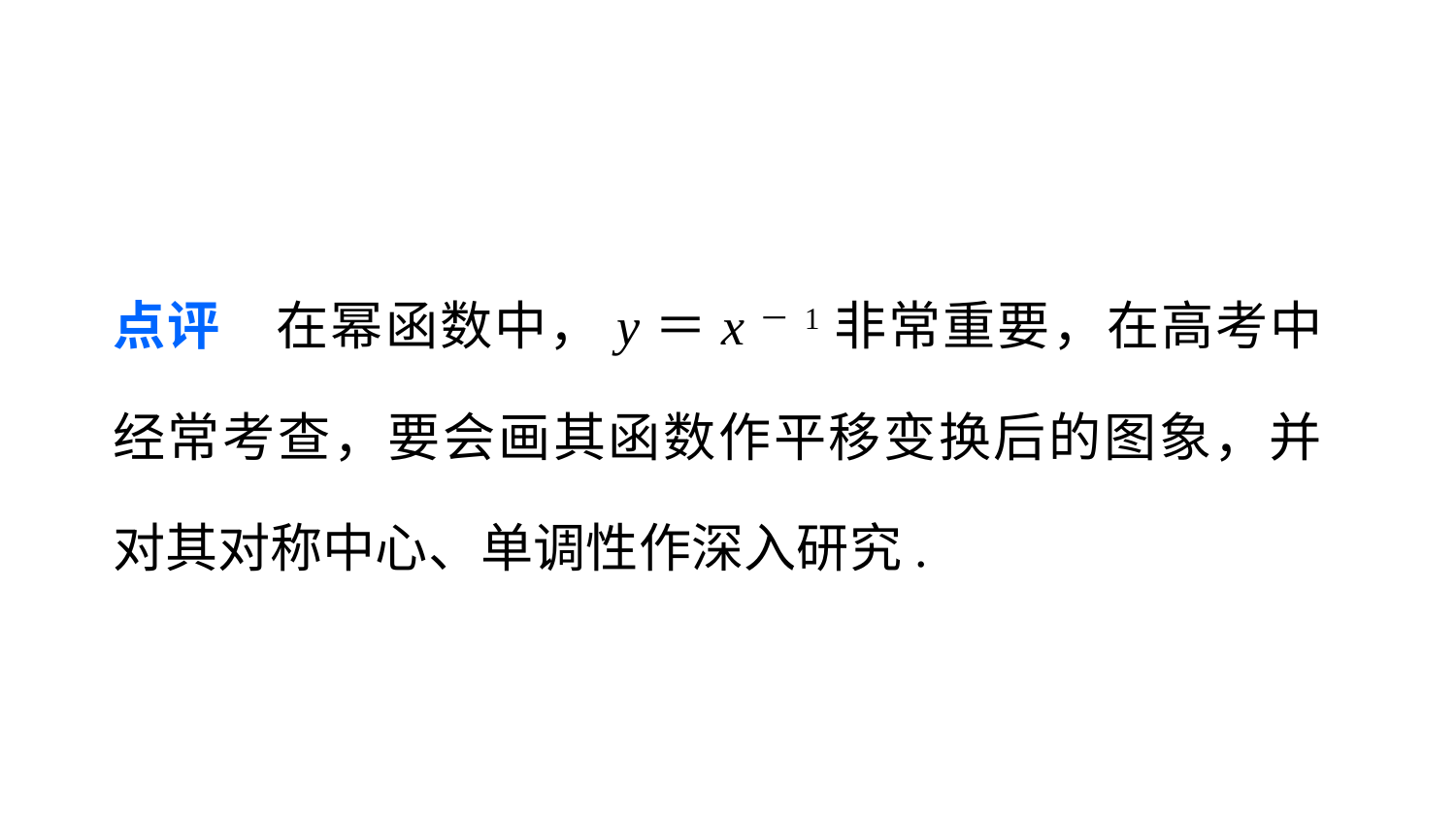

点评　在幂函数中，y＝x－1非常重要，在高考中经常考查，要会画其函数作平移变换后的图象，并对其对称中心、单调性作深入研究.